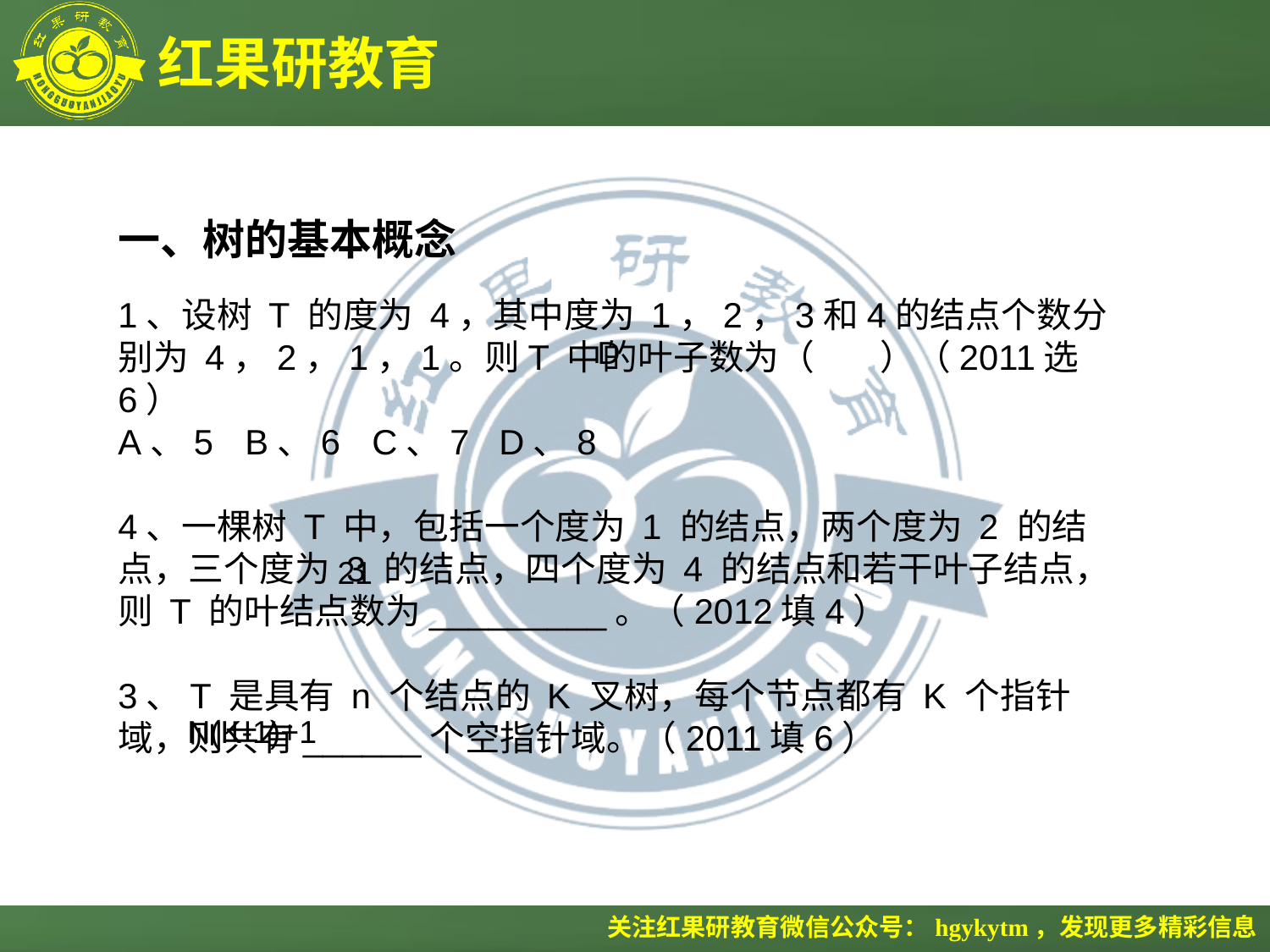

一、树的基本概念
1、设树 T 的度为 4，其中度为 1，2，3和4的结点个数分别为 4，2，1，1。则T 中的叶子数为（	）（2011选6）
A、5	B、6	C、7	D、8

4、一棵树 T 中，包括一个度为 1 的结点，两个度为 2 的结点，三个度为 3 的结点，四个度为 4 的结点和若干叶子结点，则 T 的叶结点数为_________。（2012填4）

3、T 是具有 n 个结点的 K 叉树，每个节点都有 K 个指针域，则共有______个空指针域。（2011填6）
D
21
N(K-1)+1